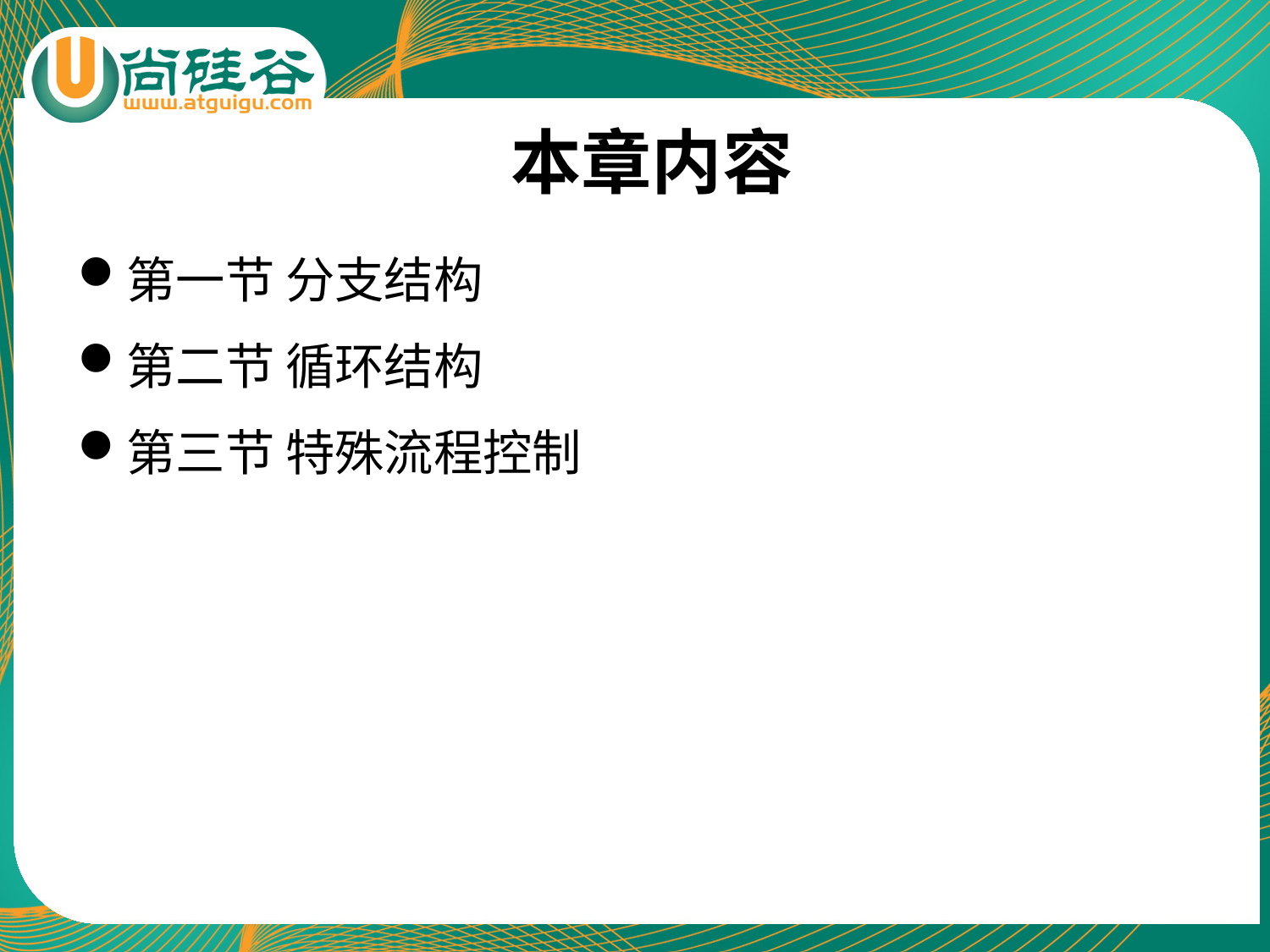

# 本章内容
第一节 分支结构
第二节 循环结构
第三节 特殊流程控制